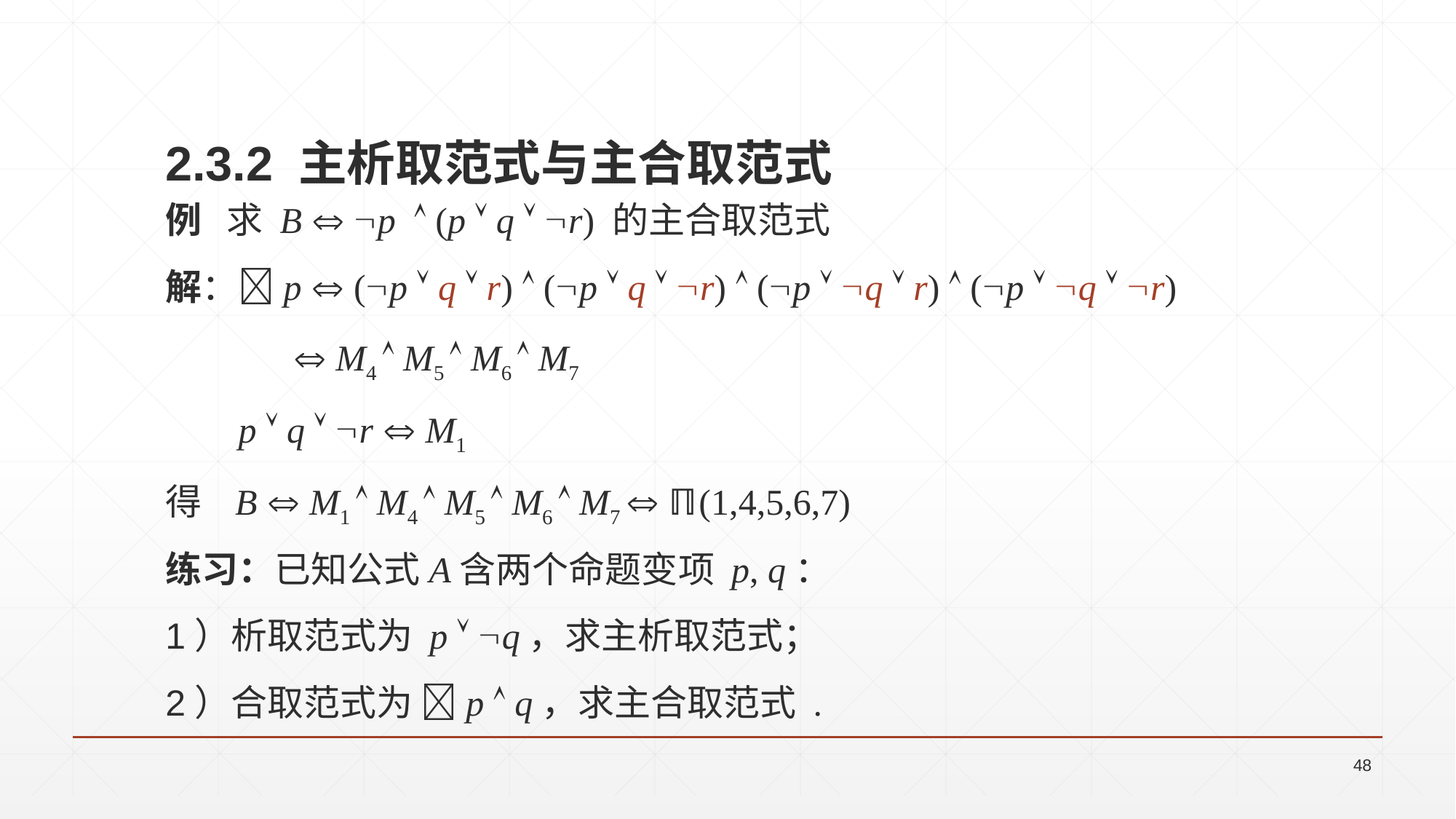

2.3.2 主析取范式与主合取范式
例   求 B ⇔ ¬p  ∧ (p ∨ q ∨ ¬r) 的主合取范式
解：¬p ⇔ (¬p ∨ q ∨ r) ∧ (¬p ∨ q ∨ ¬r) ∧ (¬p ∨ ¬q ∨ r) ∧ (¬p ∨ ¬q ∨ ¬r)
              ⇔ M4 ∧ M5 ∧ M6 ∧ M7
        p ∨ q ∨ ¬r ⇔ M1
得   B ⇔ M1 ∧ M4 ∧ M5 ∧ M6 ∧ M7 ⇔ ℿ(1,4,5,6,7)
练习：已知公式A含两个命题变项 p, q：
1）析取范式为 p ∨ ¬q，求主析取范式；
2）合取范式为 ¬p ∧ q，求主合取范式 .
48